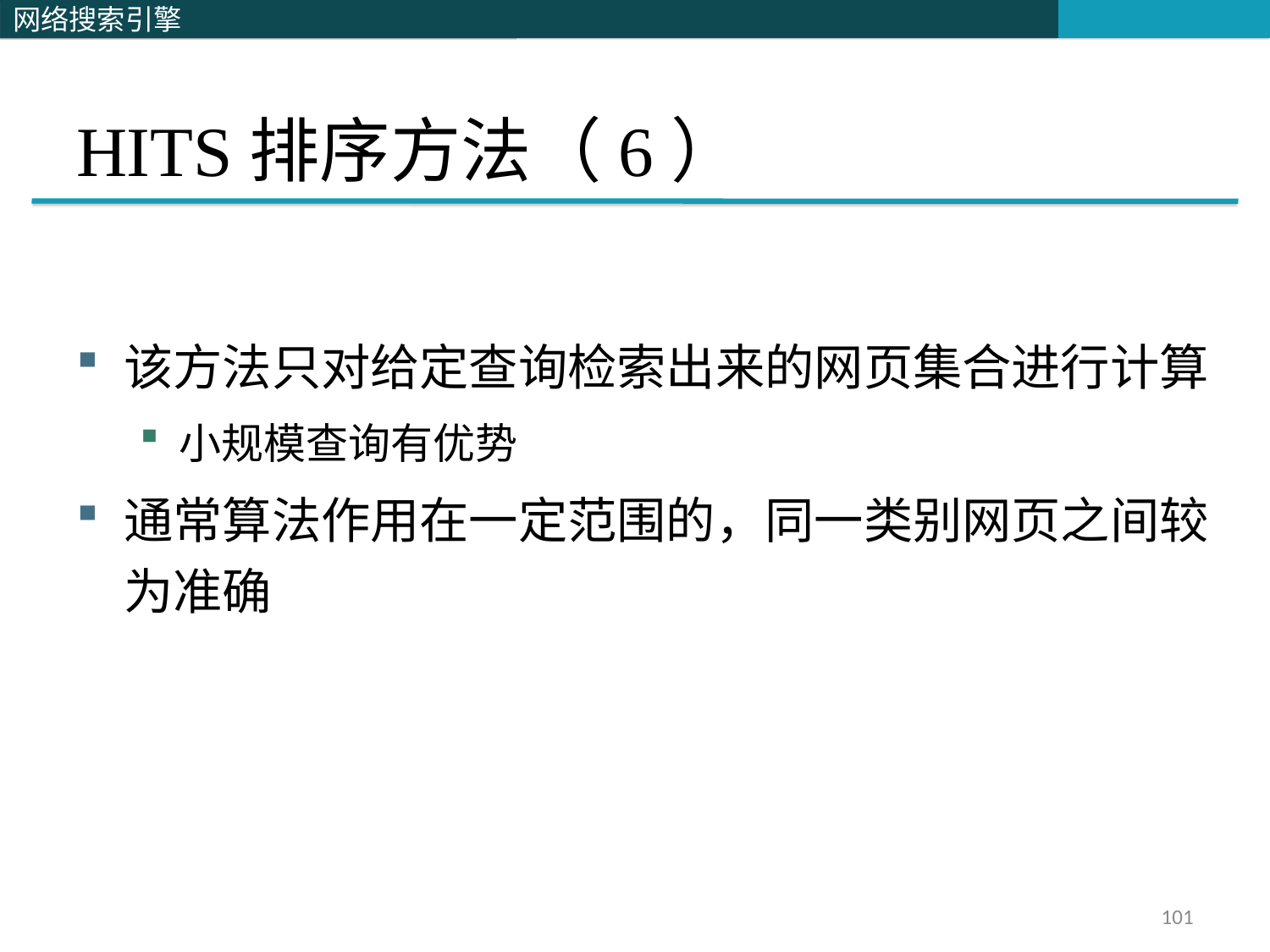

# HITS排序方法（6）
该方法只对给定查询检索出来的网页集合进行计算
小规模查询有优势
通常算法作用在一定范围的，同一类别网页之间较为准确

101